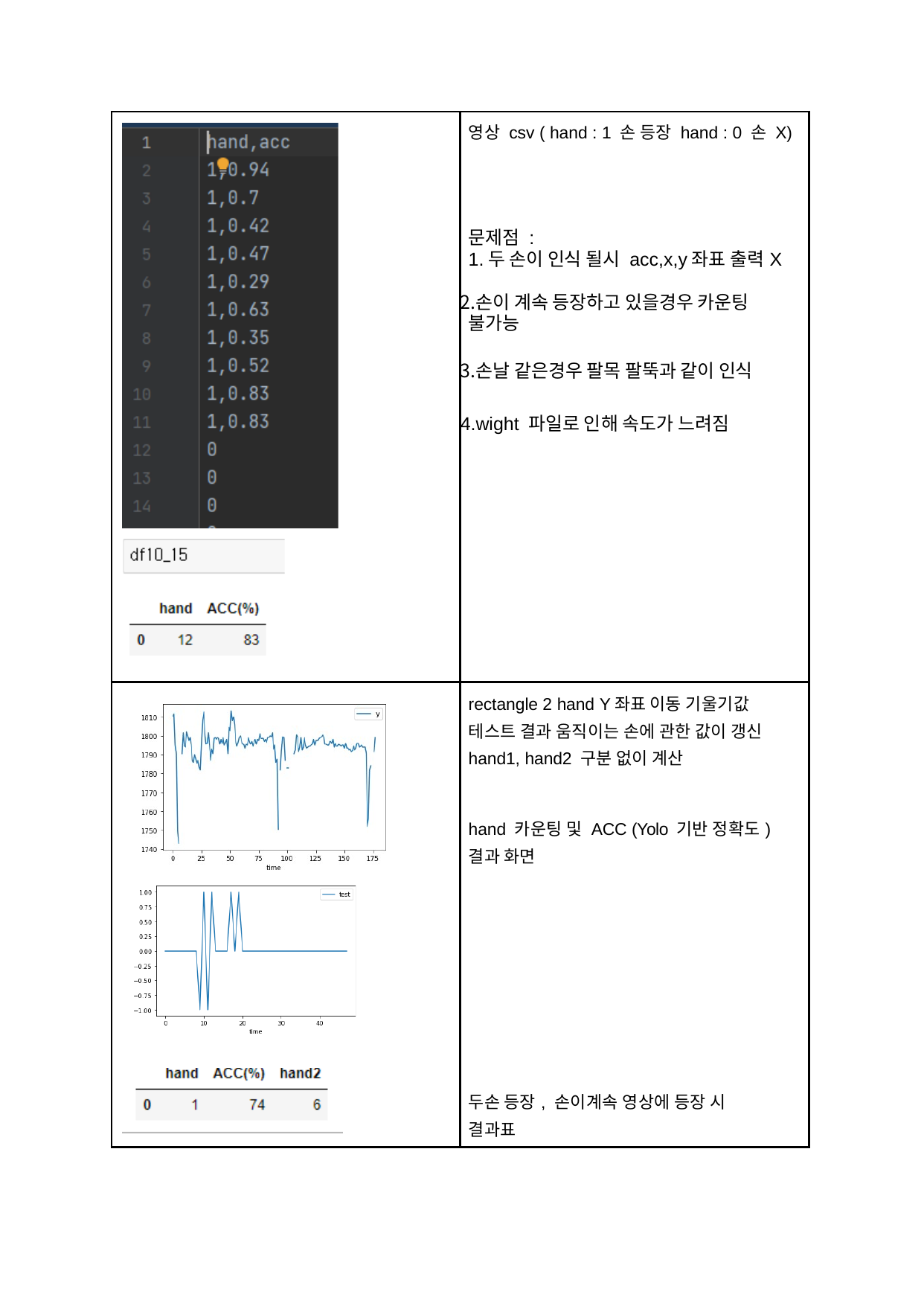

|  | 영상 csv ( hand : 1 손 등장 hand : 0 손 X) 문제점 : 1.두 손이 인식 될시 acc,x,y좌표 출력X 손이 계속 등장하고 있을경우 카운팅 불가능 손날 같은경우 팔목 팔뚝과 같이 인식 wight 파일로 인해 속도가 느려짐 |
| --- | --- |
|  | rectangle 2 hand Y좌표 이동 기울기값 테스트 결과 움직이는 손에 관한 값이 갱신 hand1, hand2 구분 없이 계산 hand 카운팅 및 ACC (Yolo 기반 정확도) 결과 화면 두손 등장, 손이계속 영상에 등장 시 결과표 |